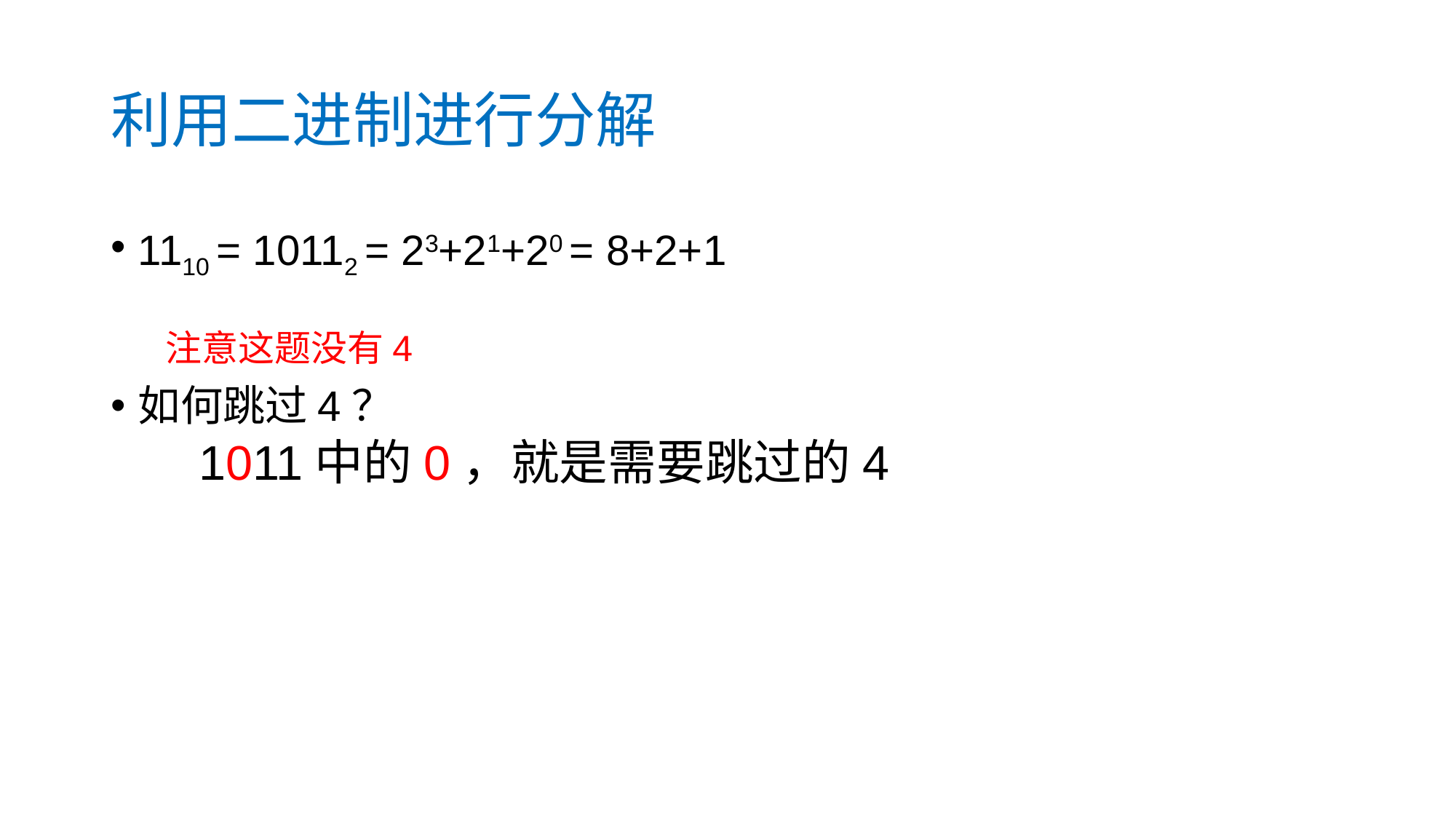

# 利用二进制进行分解
1110 = 10112 = 23+21+20 = 8+2+1

注意这题没有4
如何跳过4？
    1011中的0，就是需要跳过的4